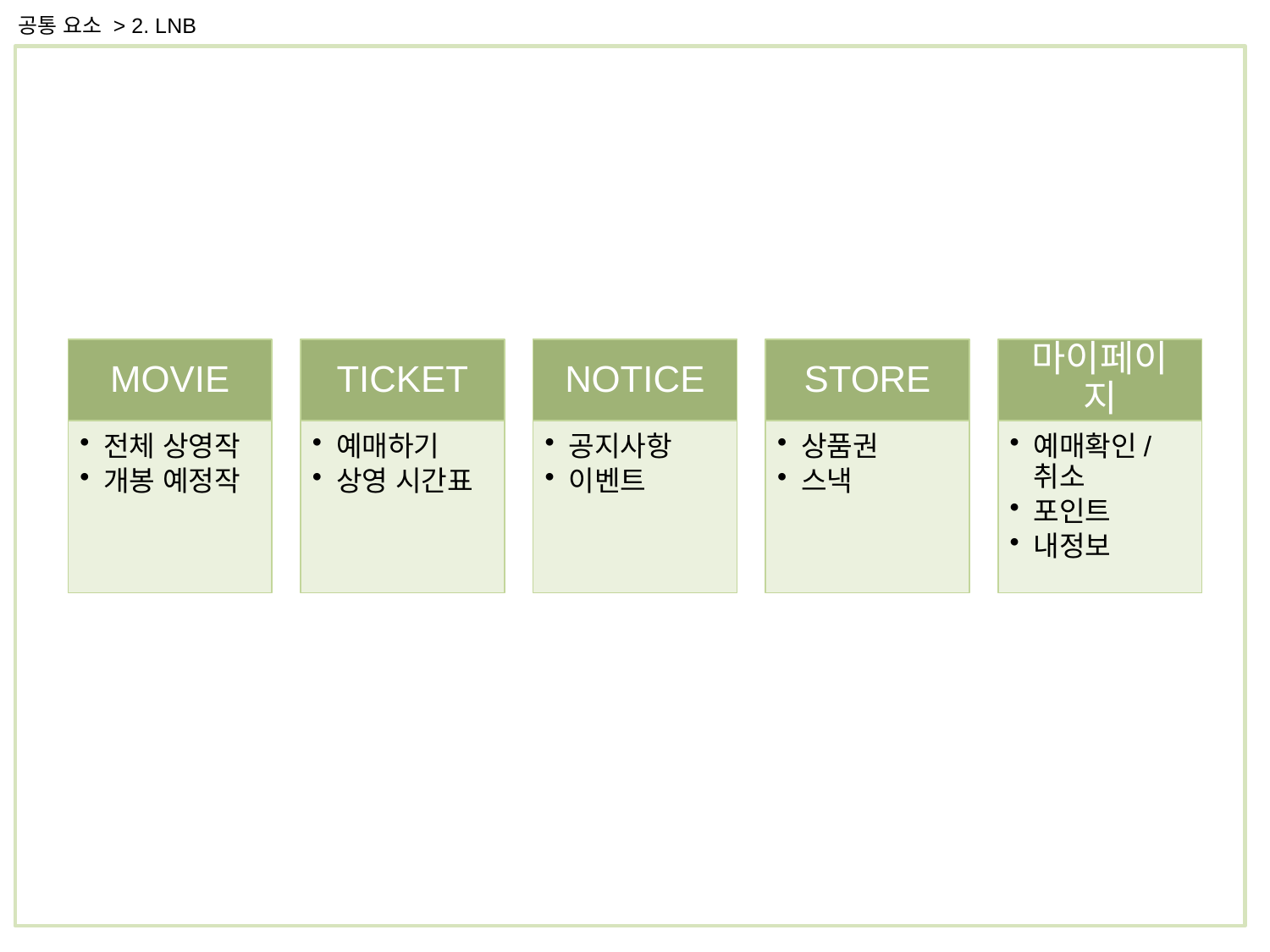

공통 요소 > 2. LNB

MOVIE
전체 상영작
개봉 예정작
TICKET
예매하기
상영 시간표
NOTICE
공지사항
이벤트
STORE
상품권
스낵
마이페이지
예매확인/취소
포인트
내정보